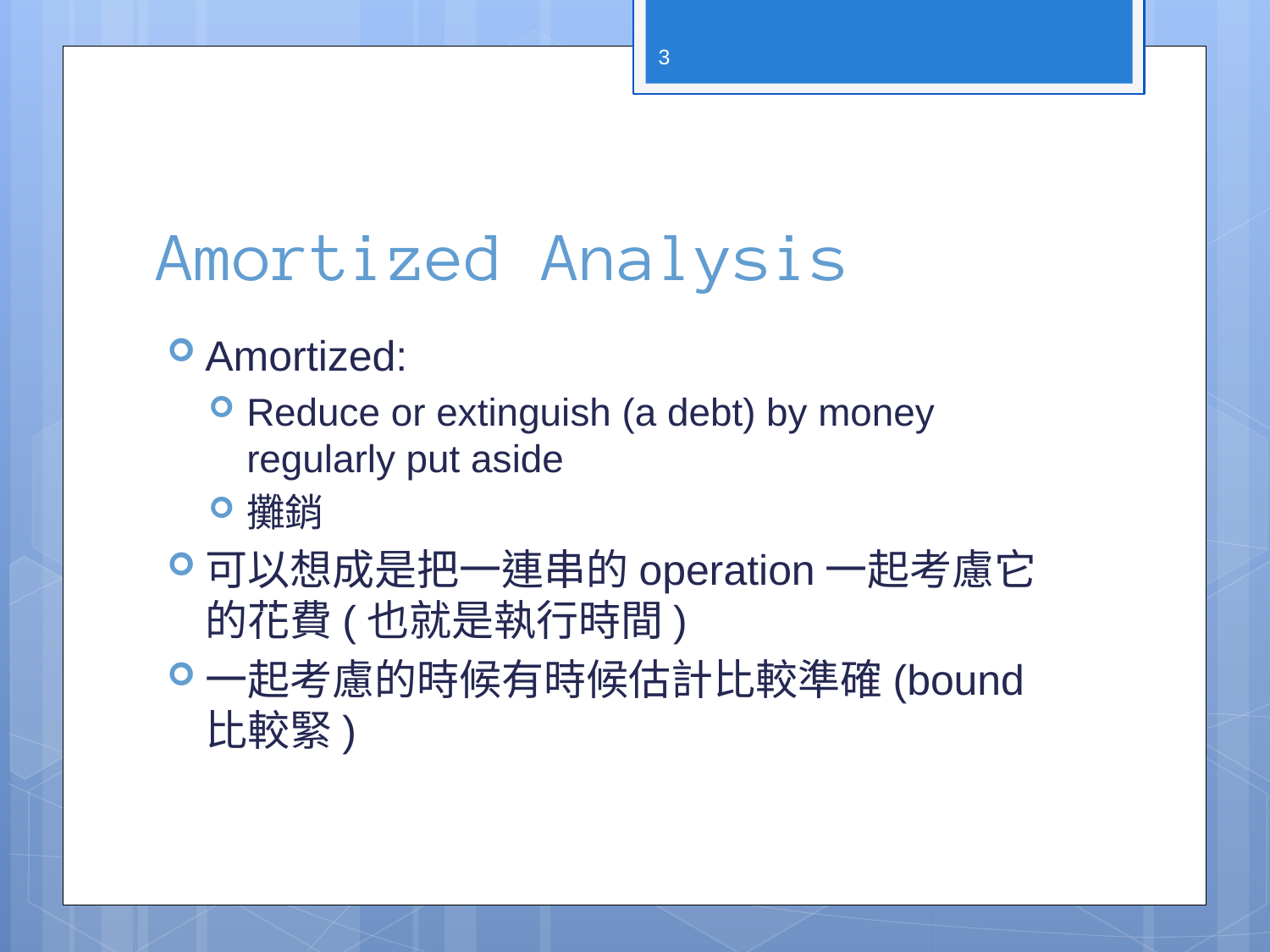

3
# Amortized Analysis
Amortized:
Reduce or extinguish (a debt) by money regularly put aside
攤銷
可以想成是把一連串的operation一起考慮它的花費(也就是執行時間)
一起考慮的時候有時候估計比較準確(bound比較緊)